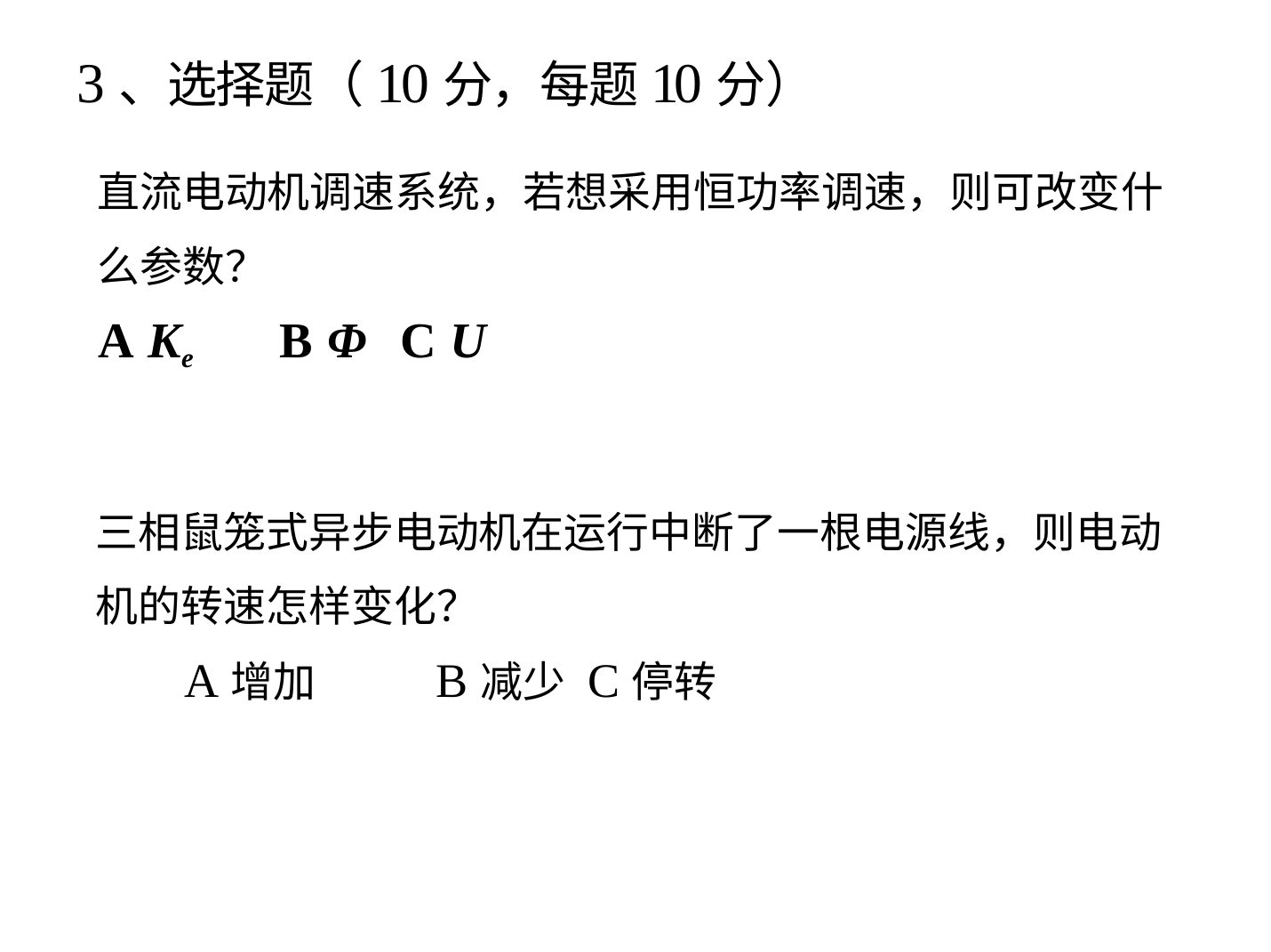

# 3、选择题（10分，每题10分）
直流电动机调速系统，若想采用恒功率调速，则可改变什么参数？
A Ke	B Φ	C U

三相鼠笼式异步电动机在运行中断了一根电源线，则电动机的转速怎样变化？
A增加	B减少	C停转